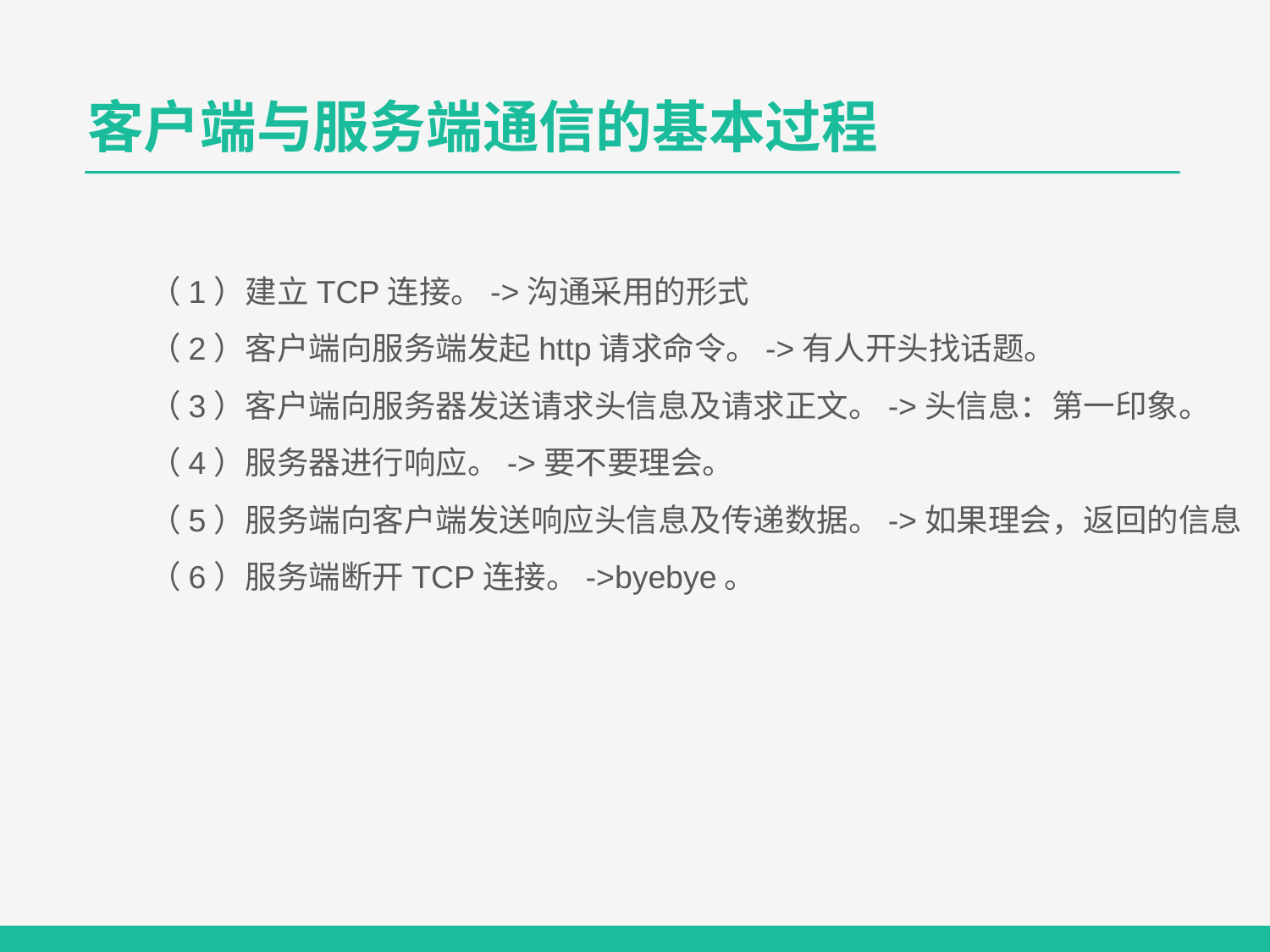

客户端与服务端通信的基本过程

       （1）建立TCP连接。->沟通采用的形式
       （2）客户端向服务端发起http请求命令。->有人开头找话题。
       （3）客户端向服务器发送请求头信息及请求正文。->头信息：第一印象。
       （4）服务器进行响应。->要不要理会。
       （5）服务端向客户端发送响应头信息及传递数据。->如果理会，返回的信息
       （6）服务端断开TCP连接。->byebye。